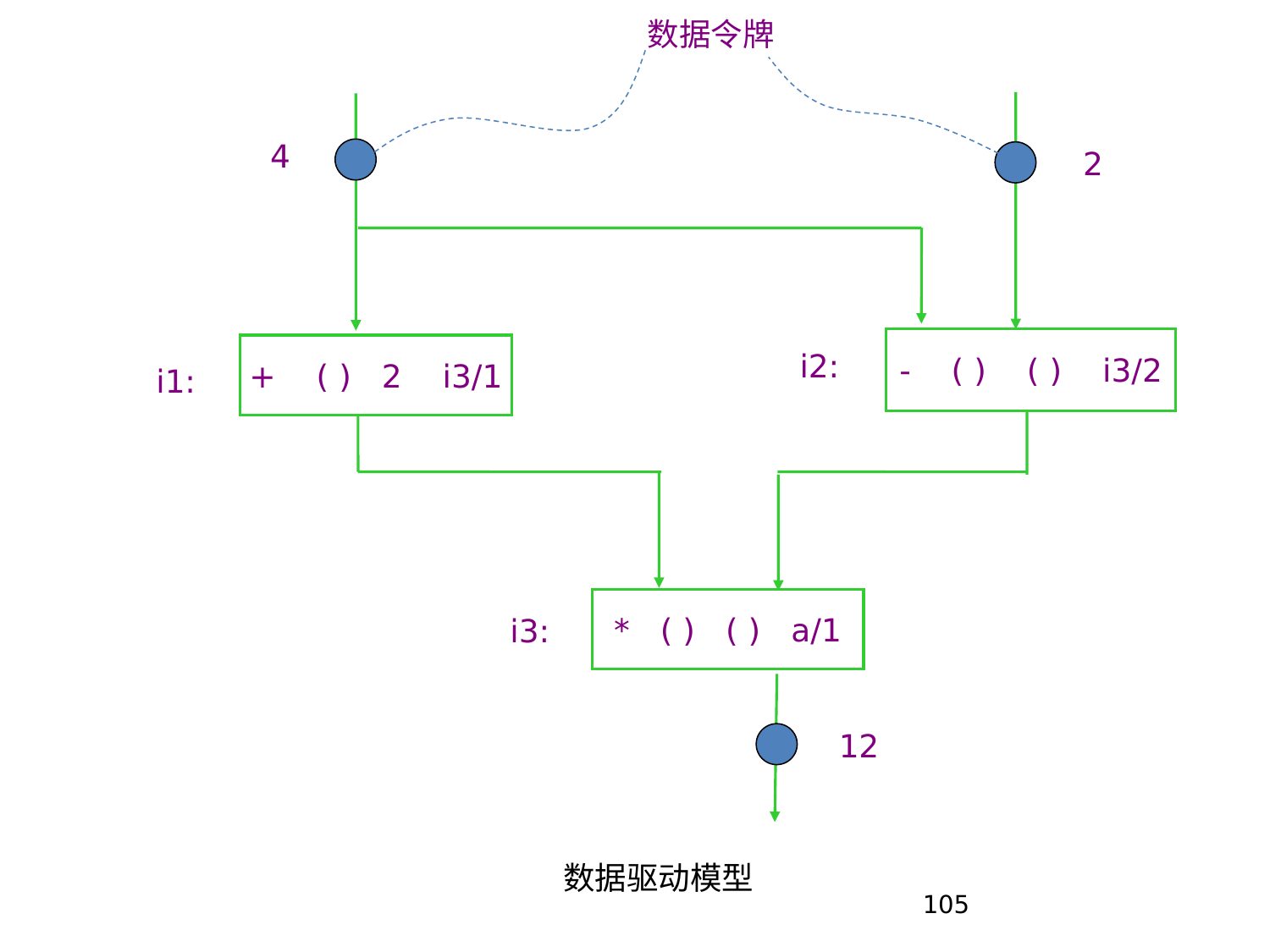

数据令牌

4
2

i2:
-    ( )    ( )    i3/2
+    ( )   2    i3/1
i1:

*   ( )   ( )   a/1
i3:

12

数据驱动模型
105